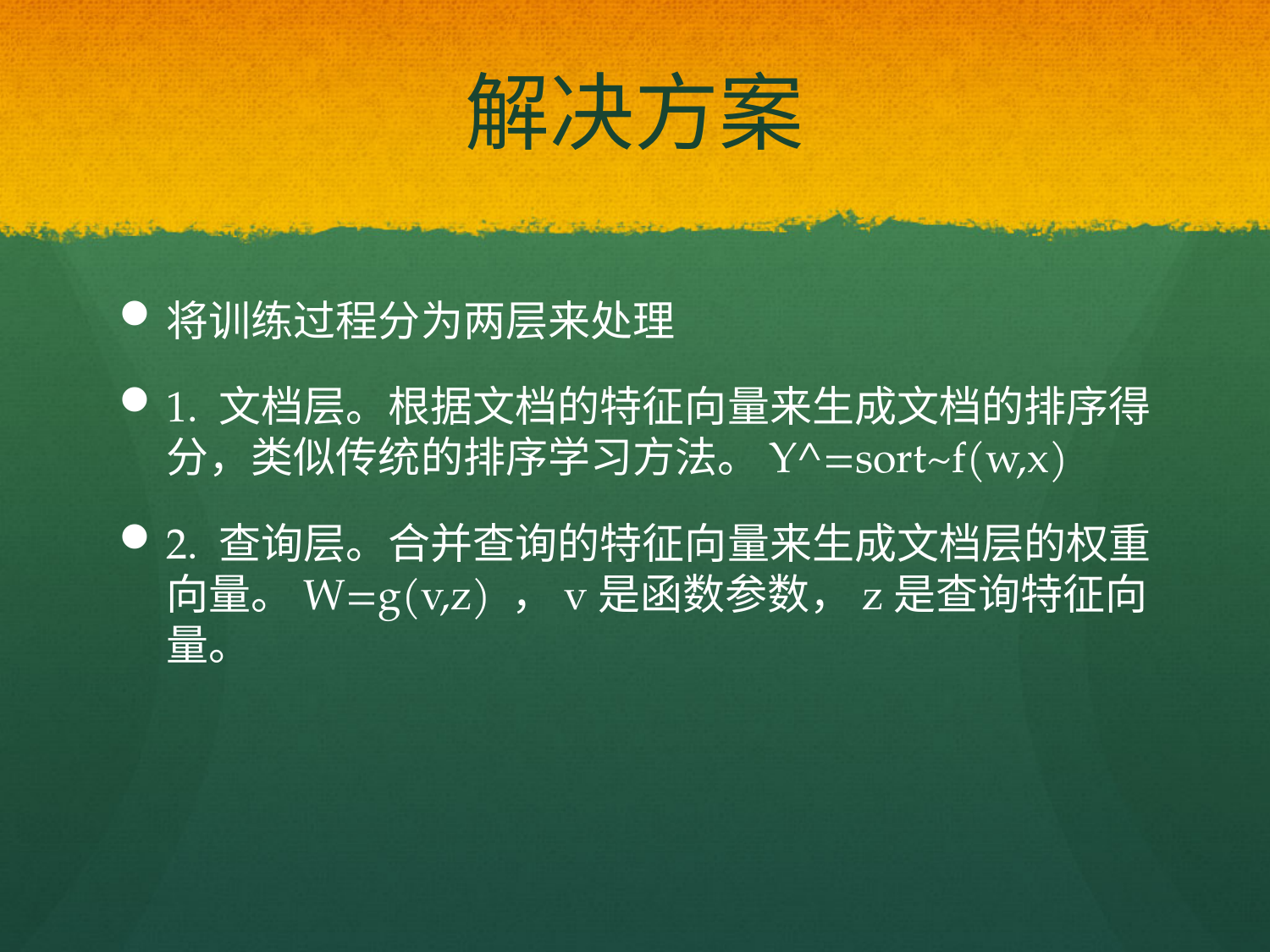

# 解决方案
将训练过程分为两层来处理
1. 文档层。根据文档的特征向量来生成文档的排序得分，类似传统的排序学习方法。Y^=sort~f(w,x)
2. 查询层。合并查询的特征向量来生成文档层的权重向量。W=g(v,z) ，v是函数参数，z是查询特征向量。